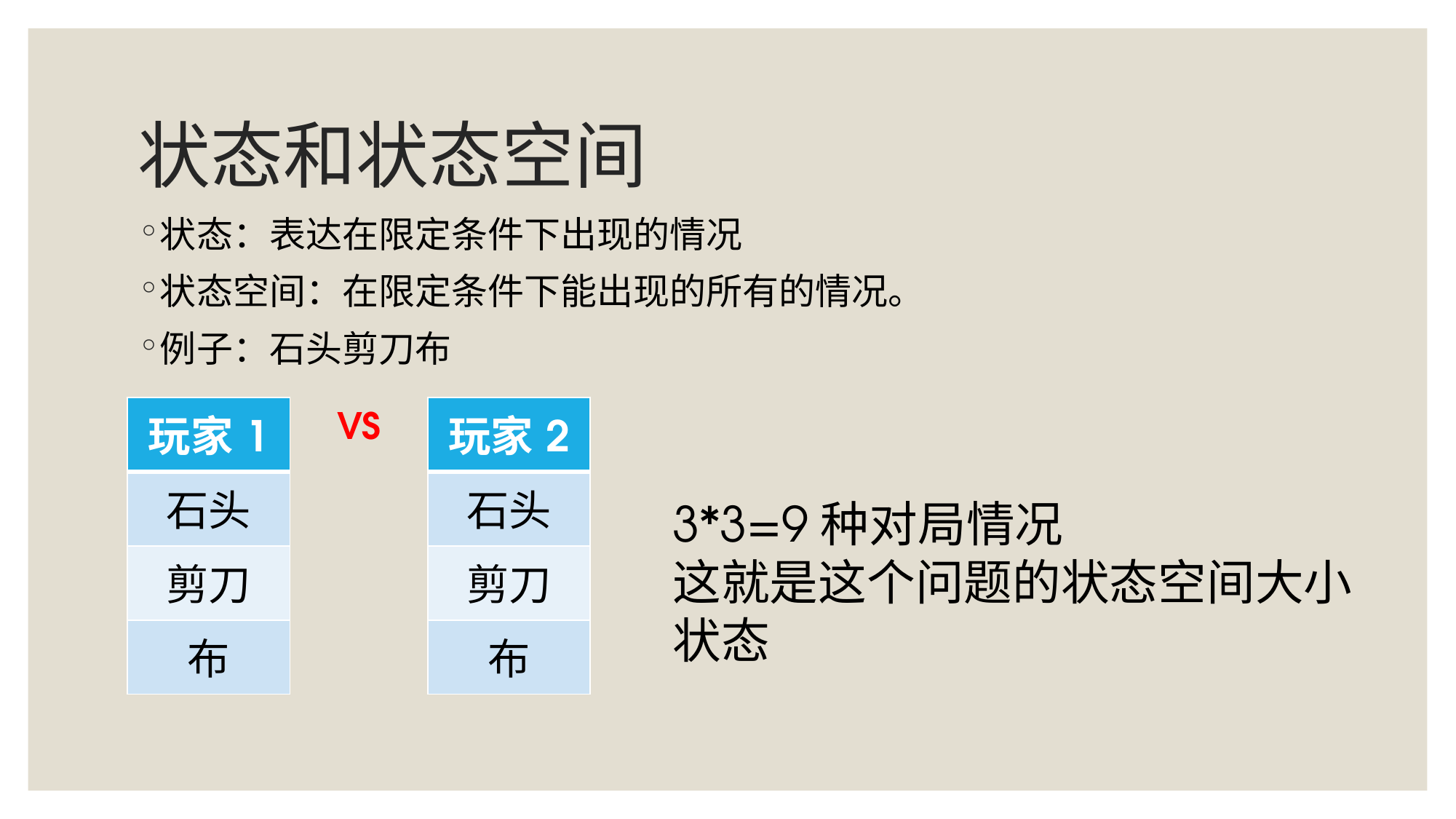

# 状态和状态空间
状态：表达在限定条件下出现的情况
状态空间：在限定条件下能出现的所有的情况。
例子：石头剪刀布
| 玩家1 |
| --- |
| 石头 |
| 剪刀 |
| 布 |
VS
| 玩家2 |
| --- |
| 石头 |
| 剪刀 |
| 布 |
3*3=9种对局情况
这就是这个问题的状态空间大小
状态